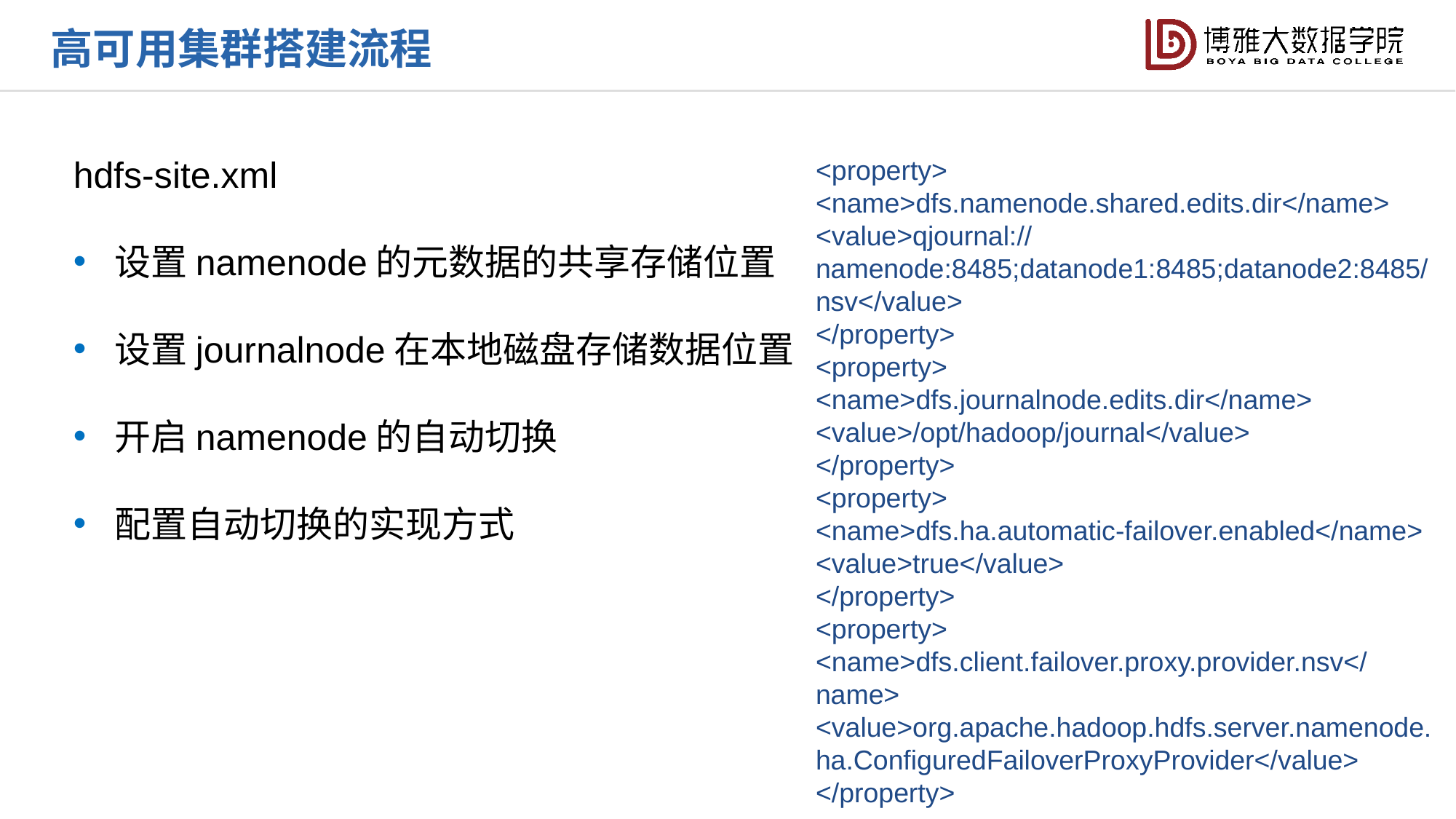

高可用集群搭建流程
hdfs-site.xml

设置namenode的元数据的共享存储位置

设置journalnode在本地磁盘存储数据位置

开启namenode的自动切换

配置自动切换的实现方式

<property>
<name>dfs.namenode.shared.edits.dir</name>
<value>qjournal://namenode:8485;datanode1:8485;datanode2:8485/nsv</value>
</property>
<property>
<name>dfs.journalnode.edits.dir</name>
<value>/opt/hadoop/journal</value>
</property>
<property>
<name>dfs.ha.automatic-failover.enabled</name>
<value>true</value>
</property>
<property>
<name>dfs.client.failover.proxy.provider.nsv</name>
<value>org.apache.hadoop.hdfs.server.namenode.ha.ConfiguredFailoverProxyProvider</value>
</property>